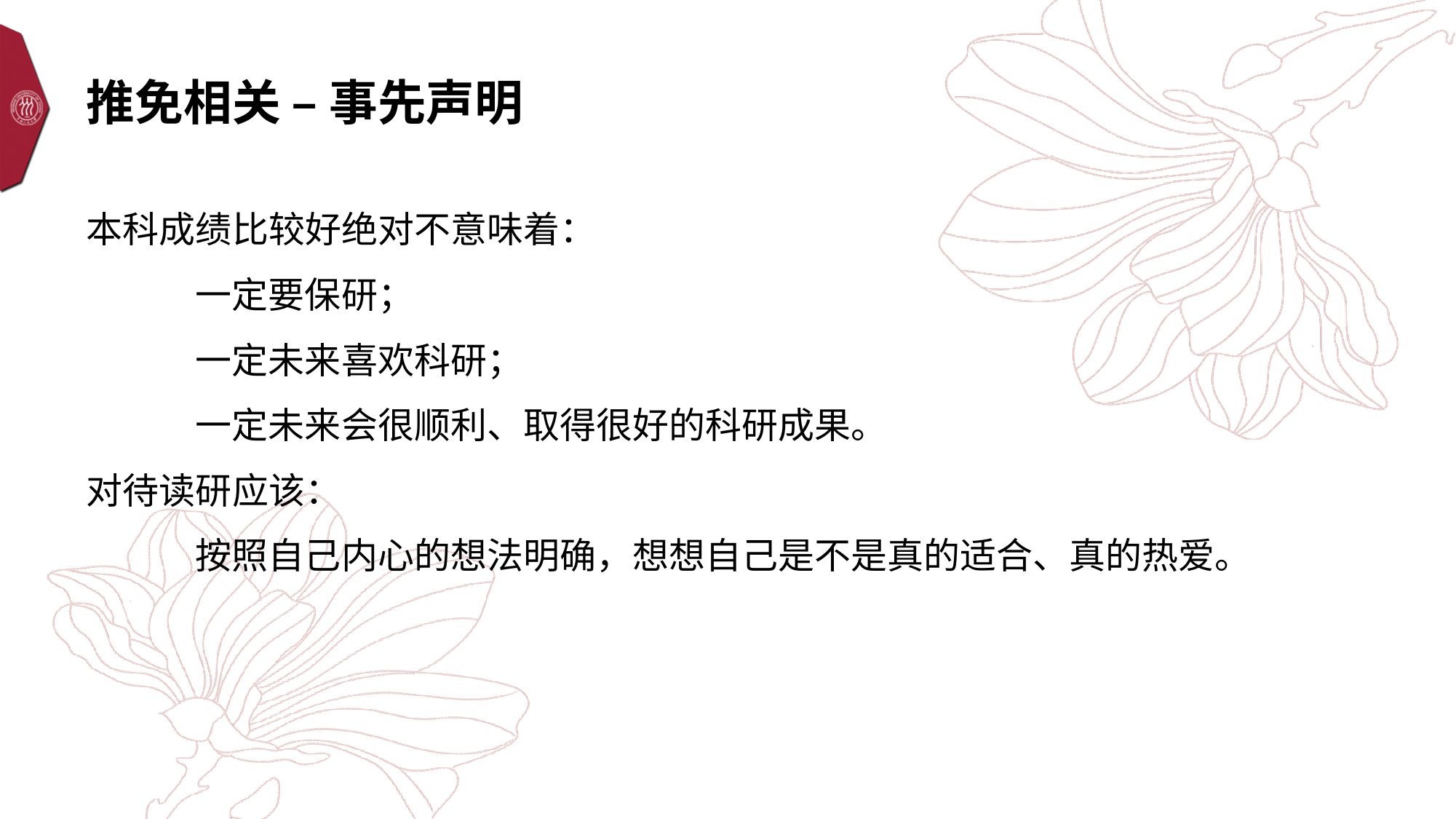

# 推免相关 – 事先声明
本科成绩比较好绝对不意味着：
	一定要保研；
	一定未来喜欢科研；
	一定未来会很顺利、取得很好的科研成果。
对待读研应该：
	按照自己内心的想法明确，想想自己是不是真的适合、真的热爱。